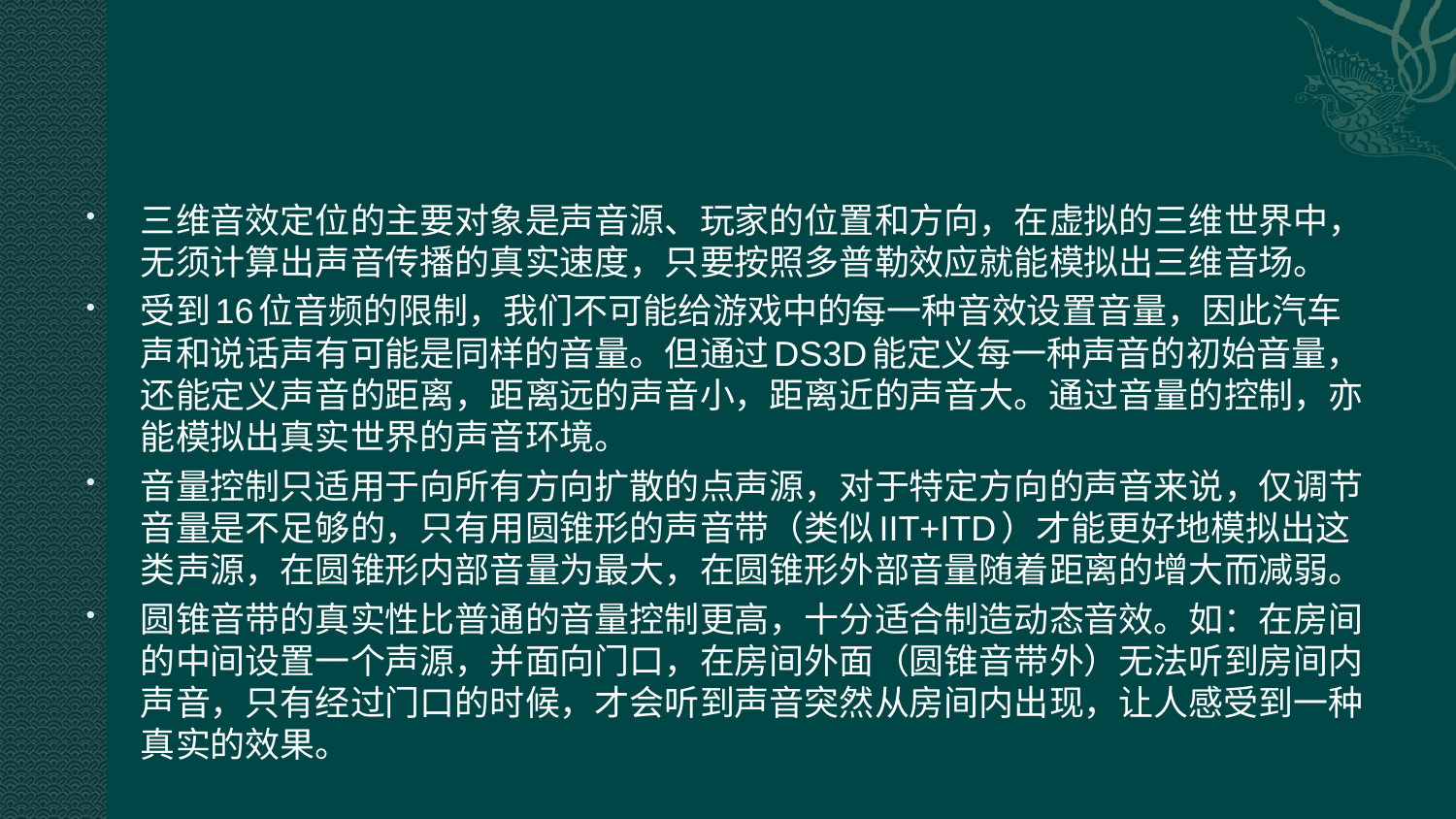

#
三维音效定位的主要对象是声音源、玩家的位置和方向，在虚拟的三维世界中，无须计算出声音传播的真实速度，只要按照多普勒效应就能模拟出三维音场。
受到16位音频的限制，我们不可能给游戏中的每一种音效设置音量，因此汽车声和说话声有可能是同样的音量。但通过DS3D能定义每一种声音的初始音量，还能定义声音的距离，距离远的声音小，距离近的声音大。通过音量的控制，亦能模拟出真实世界的声音环境。
音量控制只适用于向所有方向扩散的点声源，对于特定方向的声音来说，仅调节音量是不足够的，只有用圆锥形的声音带（类似IIT+ITD）才能更好地模拟出这类声源，在圆锥形内部音量为最大，在圆锥形外部音量随着距离的增大而减弱。
圆锥音带的真实性比普通的音量控制更高，十分适合制造动态音效。如：在房间的中间设置一个声源，并面向门口，在房间外面（圆锥音带外）无法听到房间内声音，只有经过门口的时候，才会听到声音突然从房间内出现，让人感受到一种真实的效果。